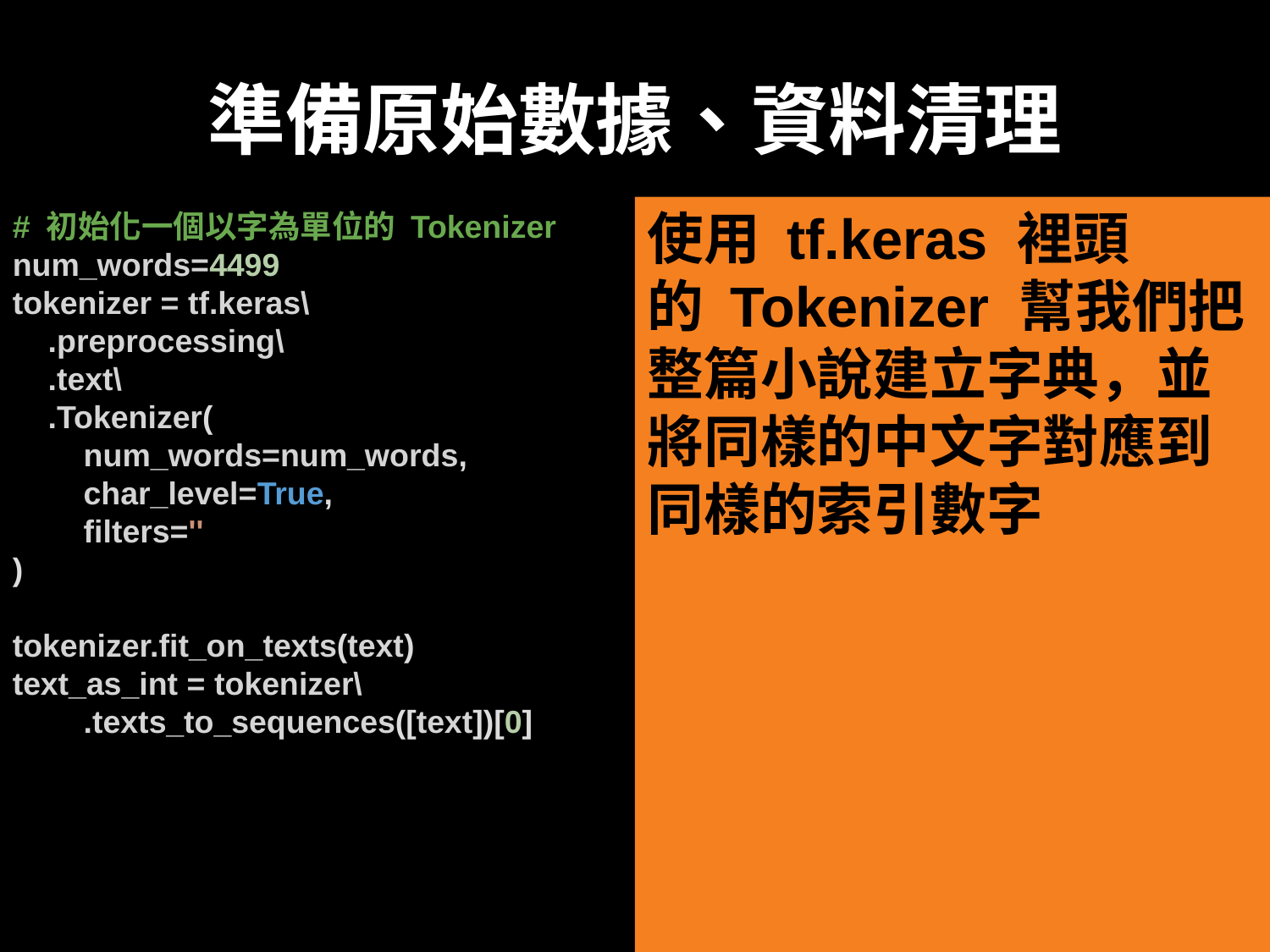

# 準備原始數據、資料清理

使用 tf.keras 裡頭的 Tokenizer 幫我們把整篇小說建立字典，並將同樣的中文字對應到同樣的索引數字

# 初始化一個以字為單位的 Tokenizer
num_words=4499
tokenizer = tf.keras\
    .preprocessing\
    .text\
    .Tokenizer(
        num_words=num_words,
        char_level=True,
        filters=''
)

tokenizer.fit_on_texts(text)
text_as_int = tokenizer\
        .texts_to_sequences([text])[0]